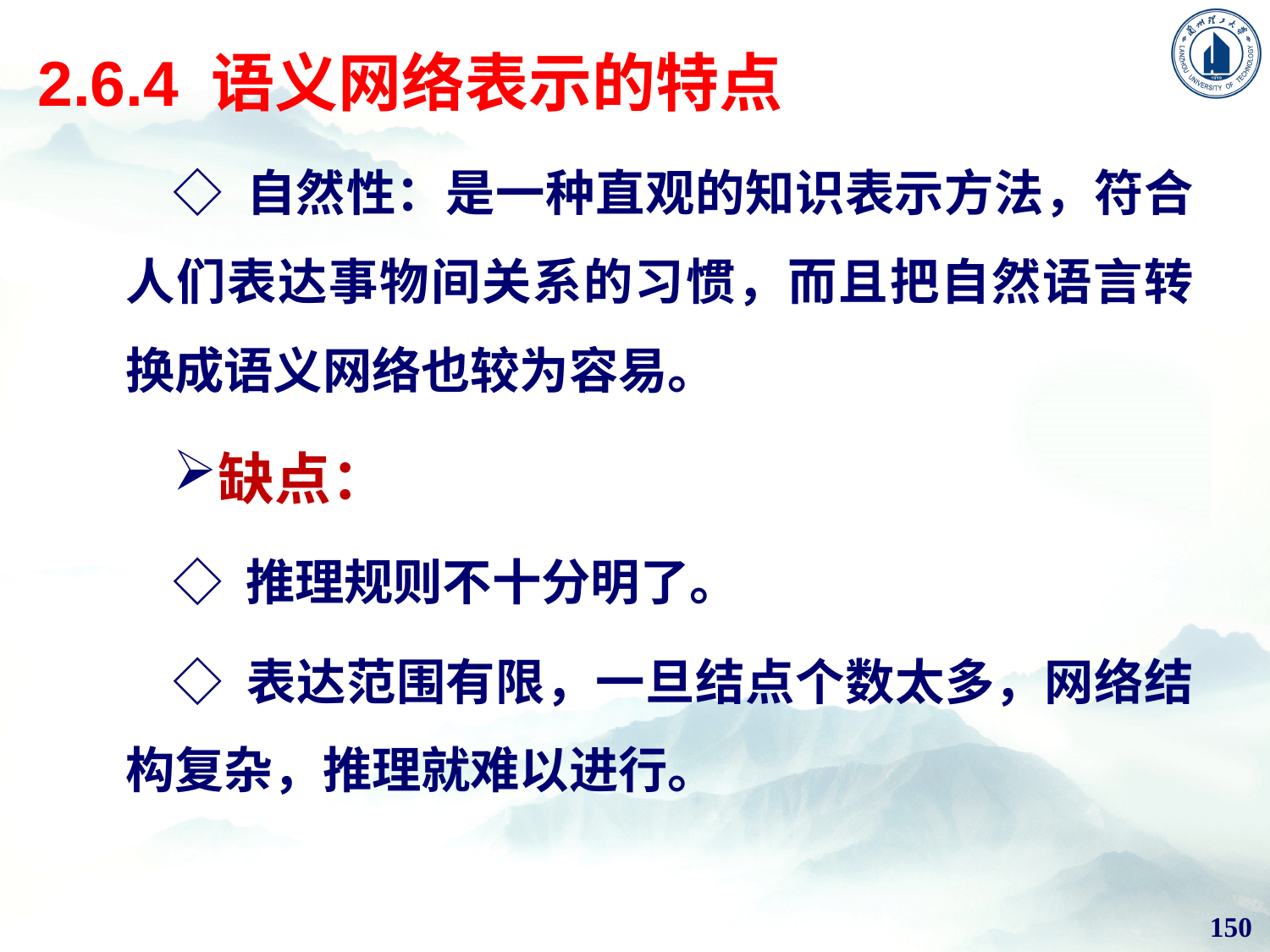

# 2.6.4 语义网络表示的特点
◇ 自然性：是一种直观的知识表示方法，符合人们表达事物间关系的习惯，而且把自然语言转换成语义网络也较为容易。
缺点：
◇ 推理规则不十分明了。
◇ 表达范围有限，一旦结点个数太多，网络结构复杂，推理就难以进行。

150